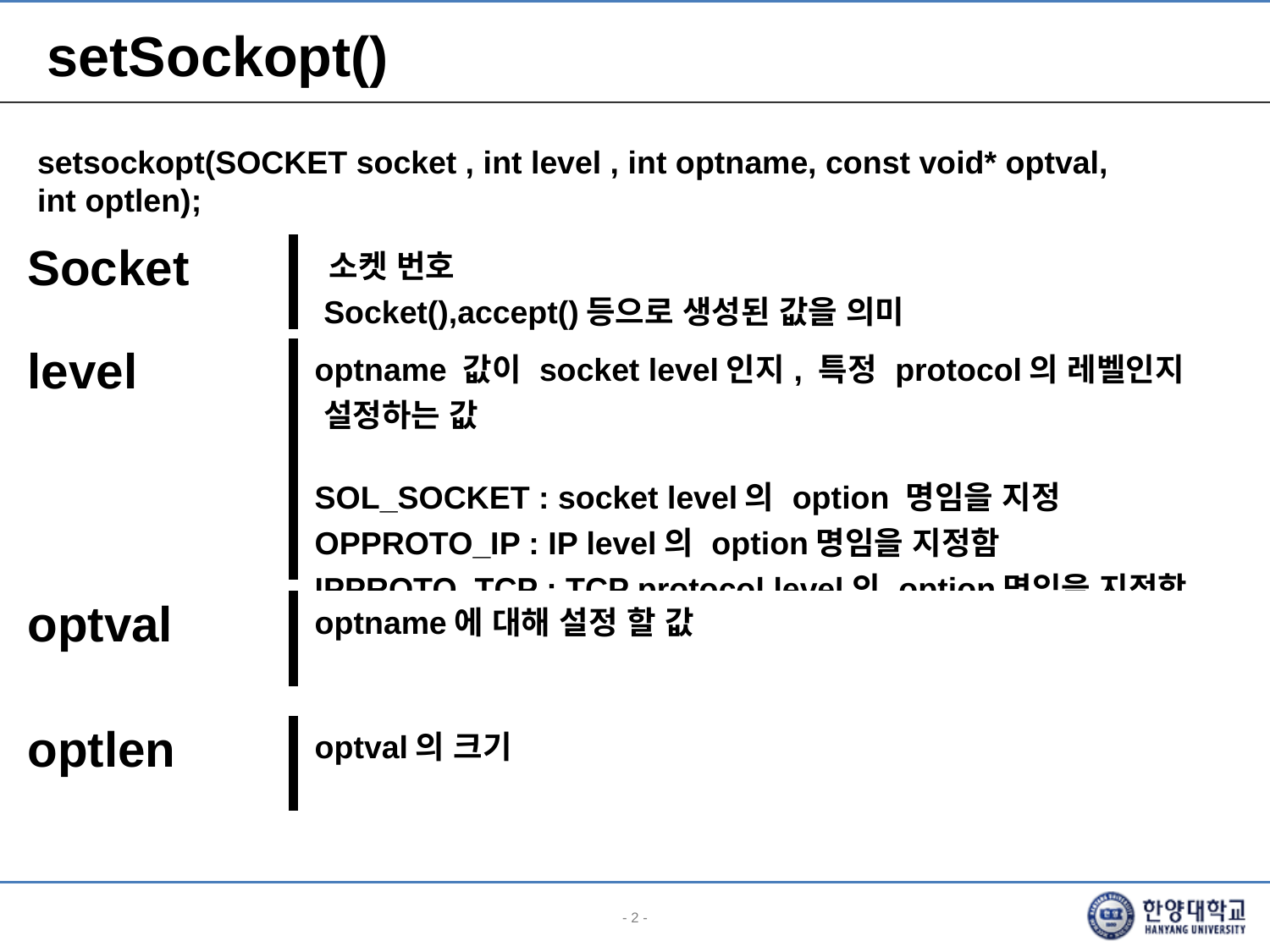

# setSockopt()
setsockopt(SOCKET socket , int level , int optname, const void* optval,
int optlen);
| Socket | 소켓 번호 Socket(),accept()등으로 생성된 값을 의미 |
| --- | --- |
| level | optname 값이 socket level인지, 특정 protocol의 레벨인지 설정하는 값 SOL\_SOCKET : socket level의 option 명임을 지정 OPPROTO\_IP : IP level의 option명임을 지정함 IPPROTO\_TCP : TCP protocol level의 option명임을 지정함 |
| --- | --- |
| optval | optname에 대해 설정 할 값 |
| --- | --- |
| optlen | optval의 크기 |
| --- | --- |